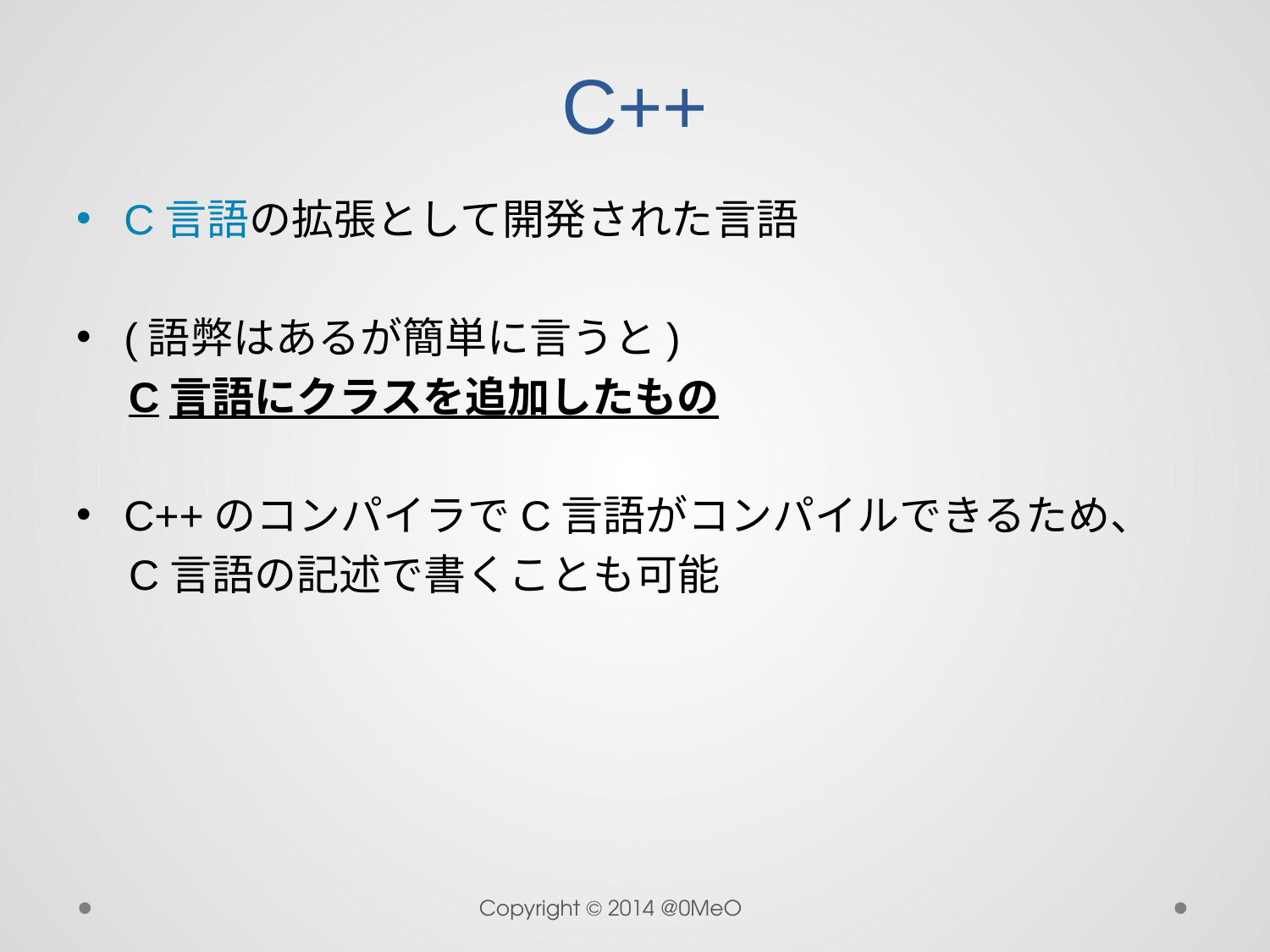

# C++
C言語の拡張として開発された言語

(語弊はあるが簡単に言うと)
　C言語にクラスを追加したもの

C++のコンパイラでC言語がコンパイルできるため、
　C言語の記述で書くことも可能